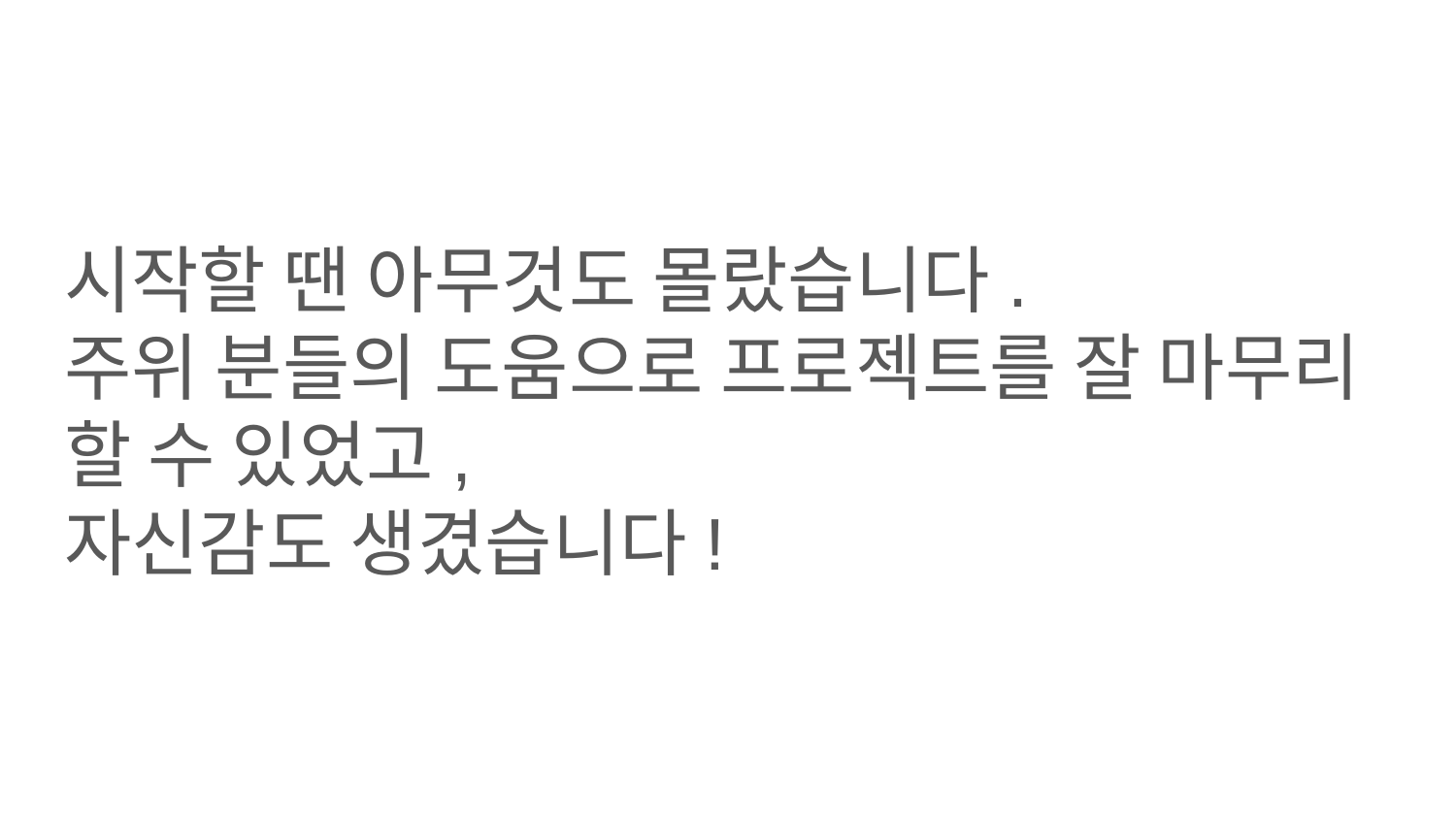

# 시작할 땐 아무것도 몰랐습니다.
주위 분들의 도움으로 프로젝트를 잘 마무리 할 수 있었고,
자신감도 생겼습니다!